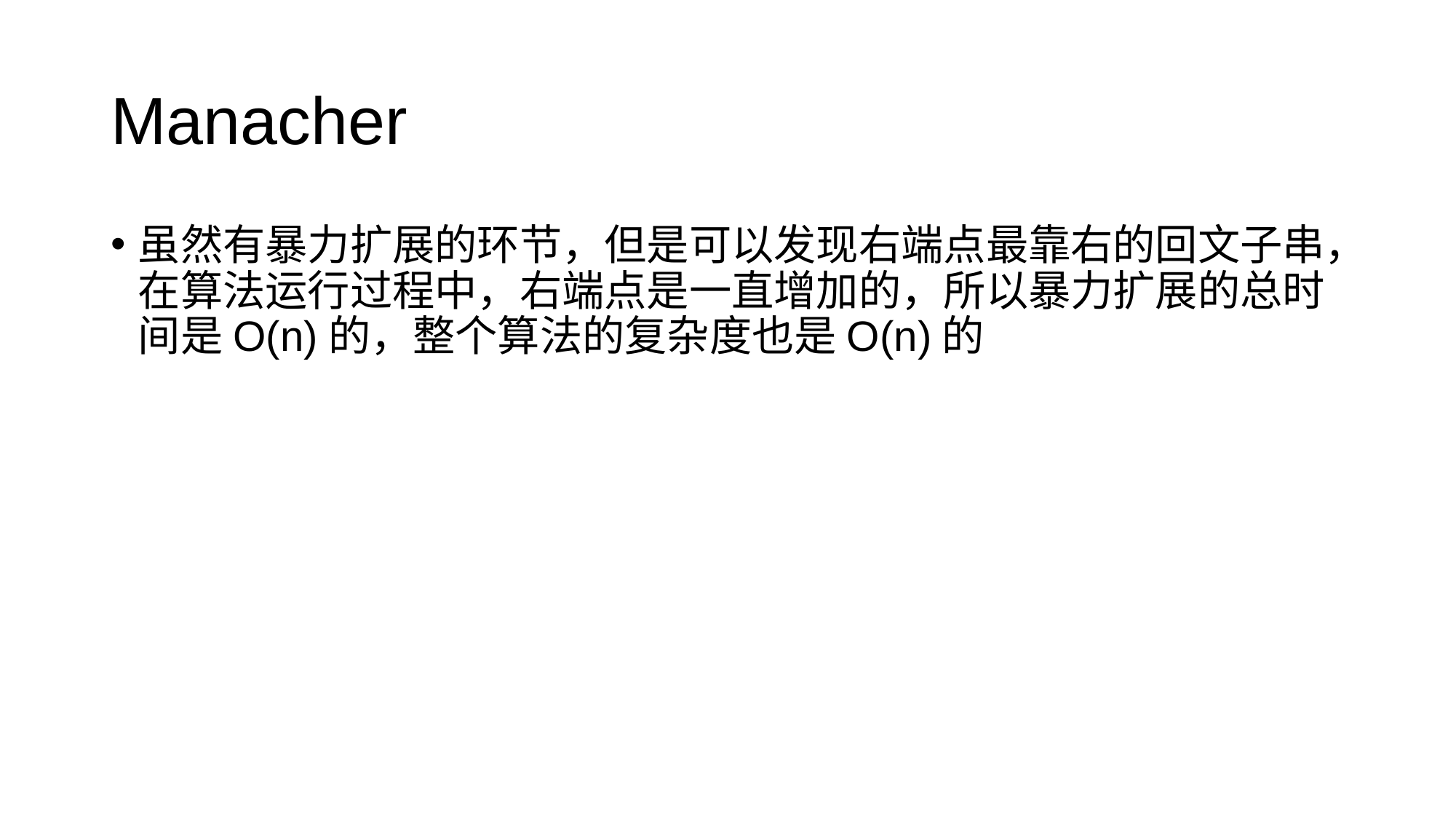

# Manacher
虽然有暴力扩展的环节，但是可以发现右端点最靠右的回文子串，在算法运行过程中，右端点是一直增加的，所以暴力扩展的总时间是O(n)的，整个算法的复杂度也是O(n)的